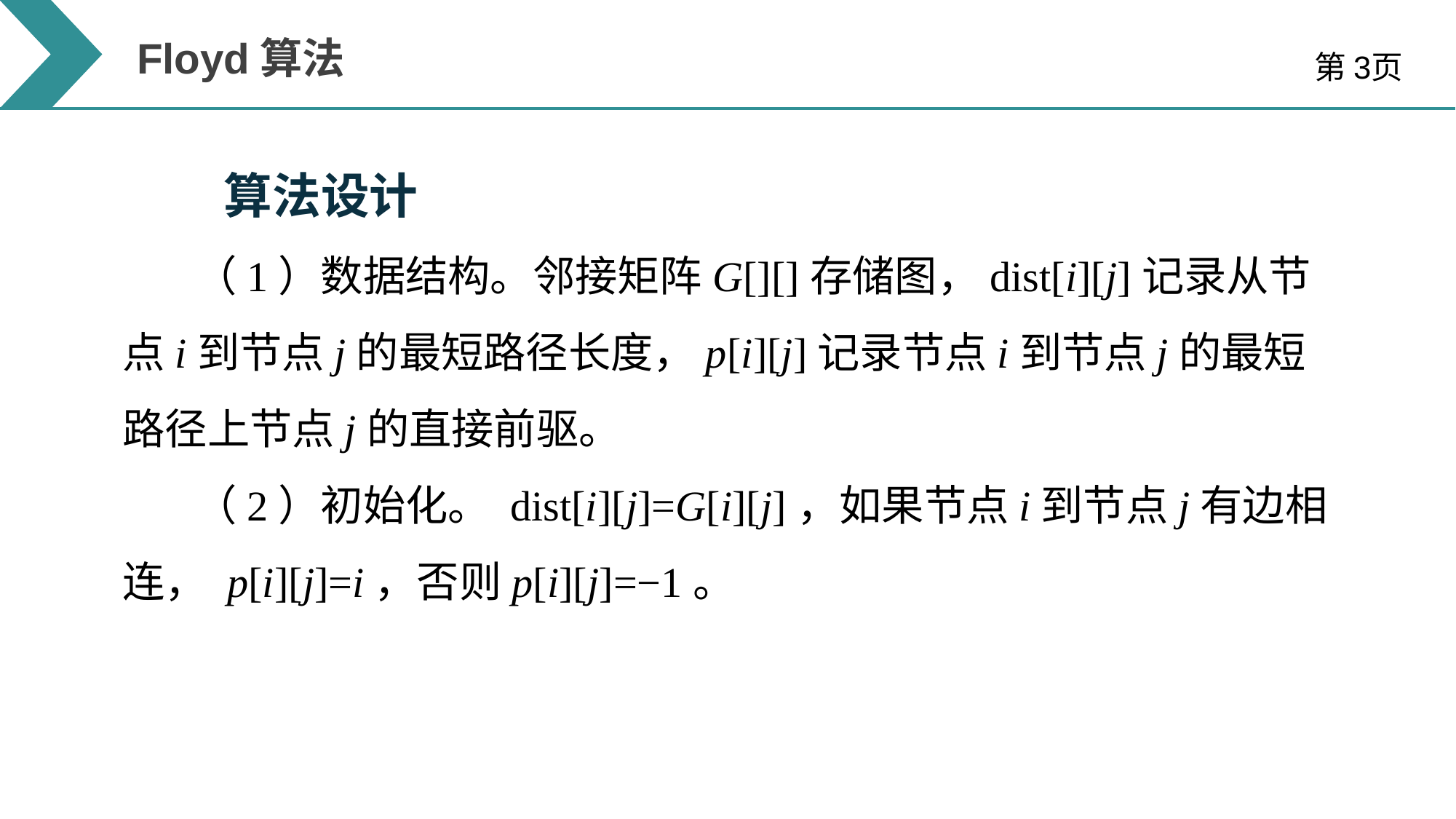

Floyd算法
第3页
  算法设计
（1）数据结构。邻接矩阵G[][]存储图，dist[i][j]记录从节点i到节点j的最短路径长度，p[i][j]记录节点i到节点j的最短路径上节点j的直接前驱。
（2）初始化。 dist[i][j]=G[i][j]，如果节点i到节点j有边相连， p[i][j]=i，否则p[i][j]=−1。